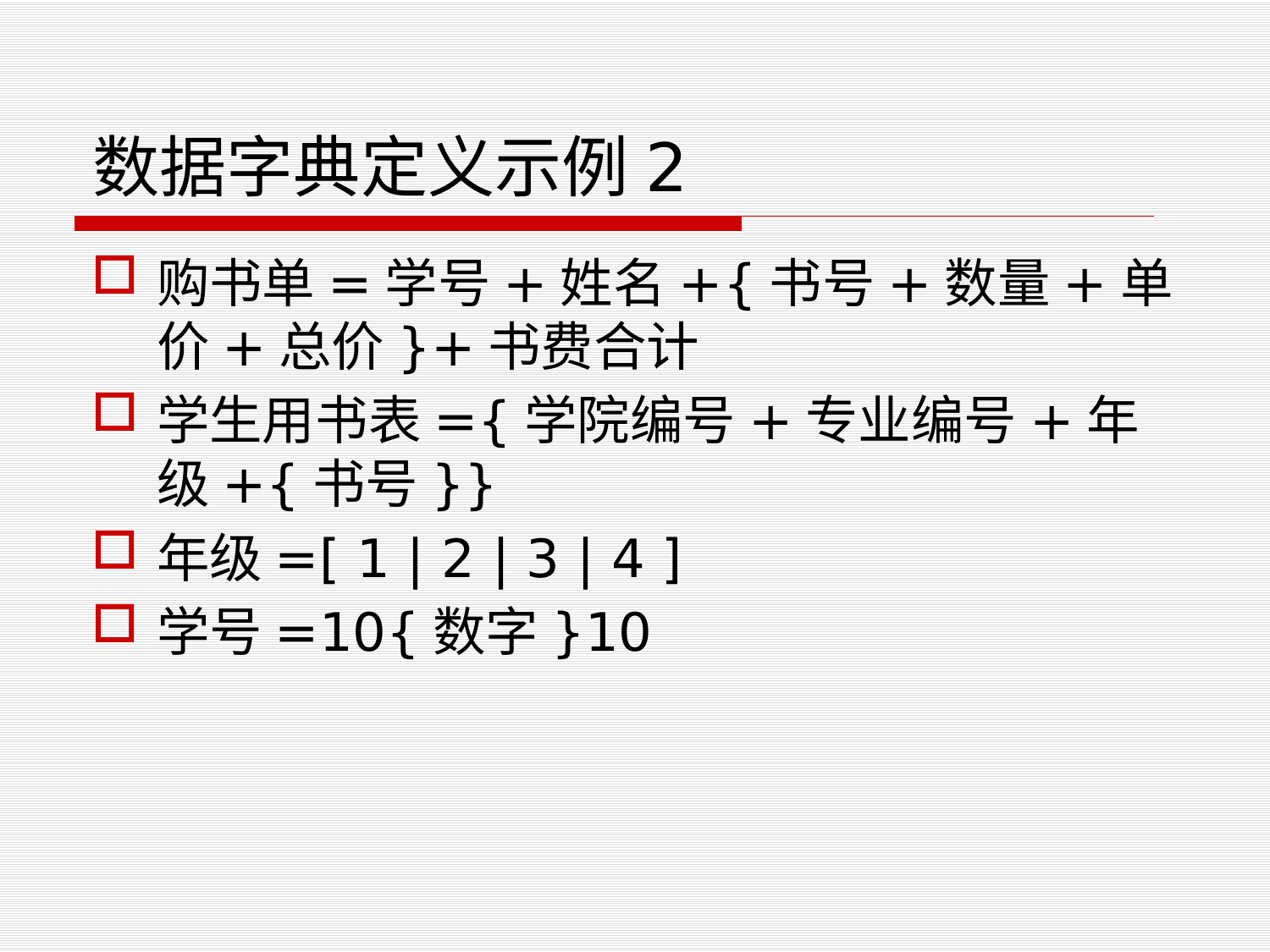

# 数据字典定义示例2
购书单=学号+姓名+{书号+数量+单价+总价}+书费合计
学生用书表={学院编号+专业编号+年级+{书号}}
年级=[ 1 | 2 | 3 | 4 ]
学号=10{数字}10